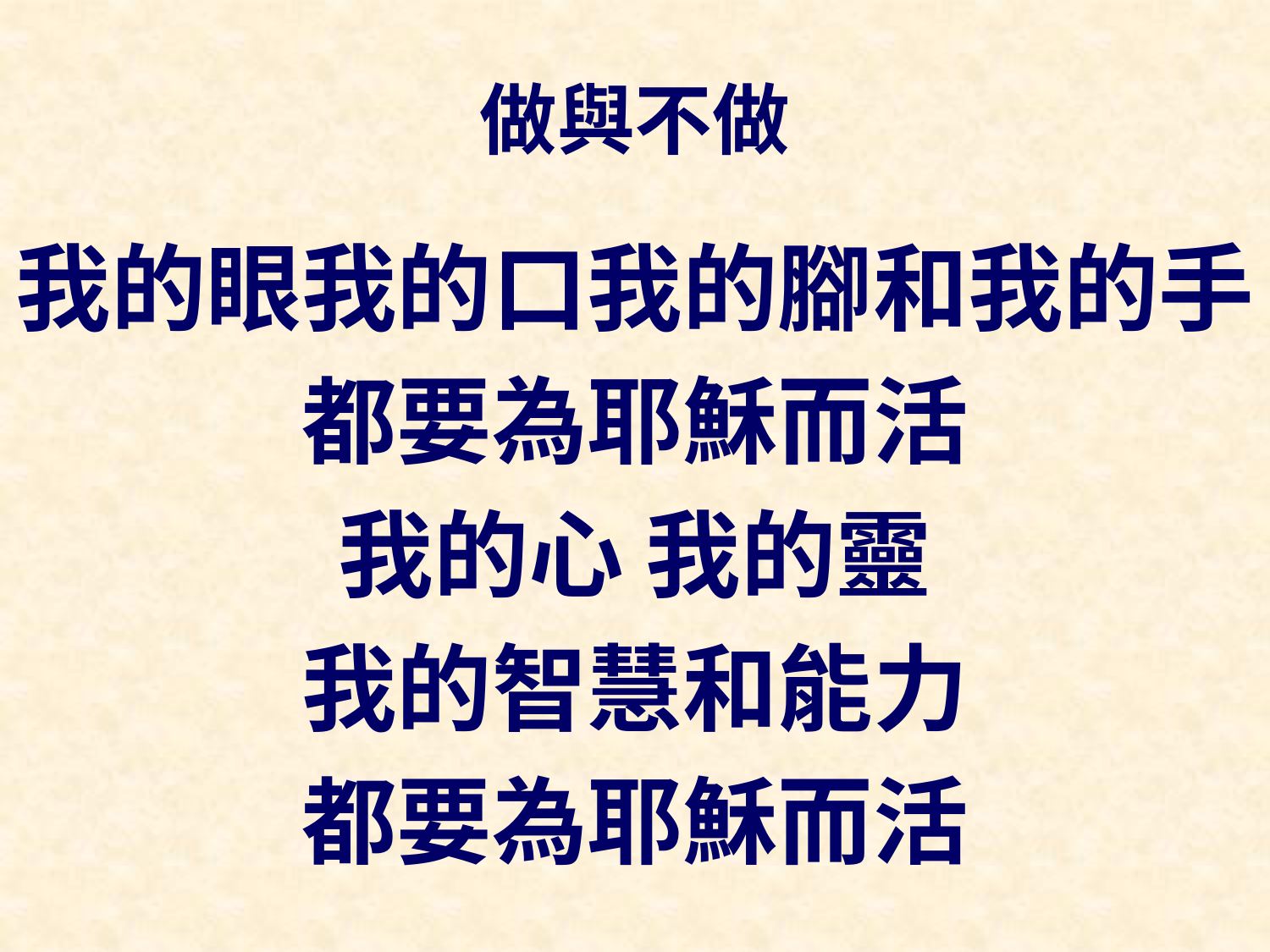

# 做與不做
我的眼我的口我的腳和我的手
都要為耶穌而活
我的心 我的靈
我的智慧和能力
都要為耶穌而活